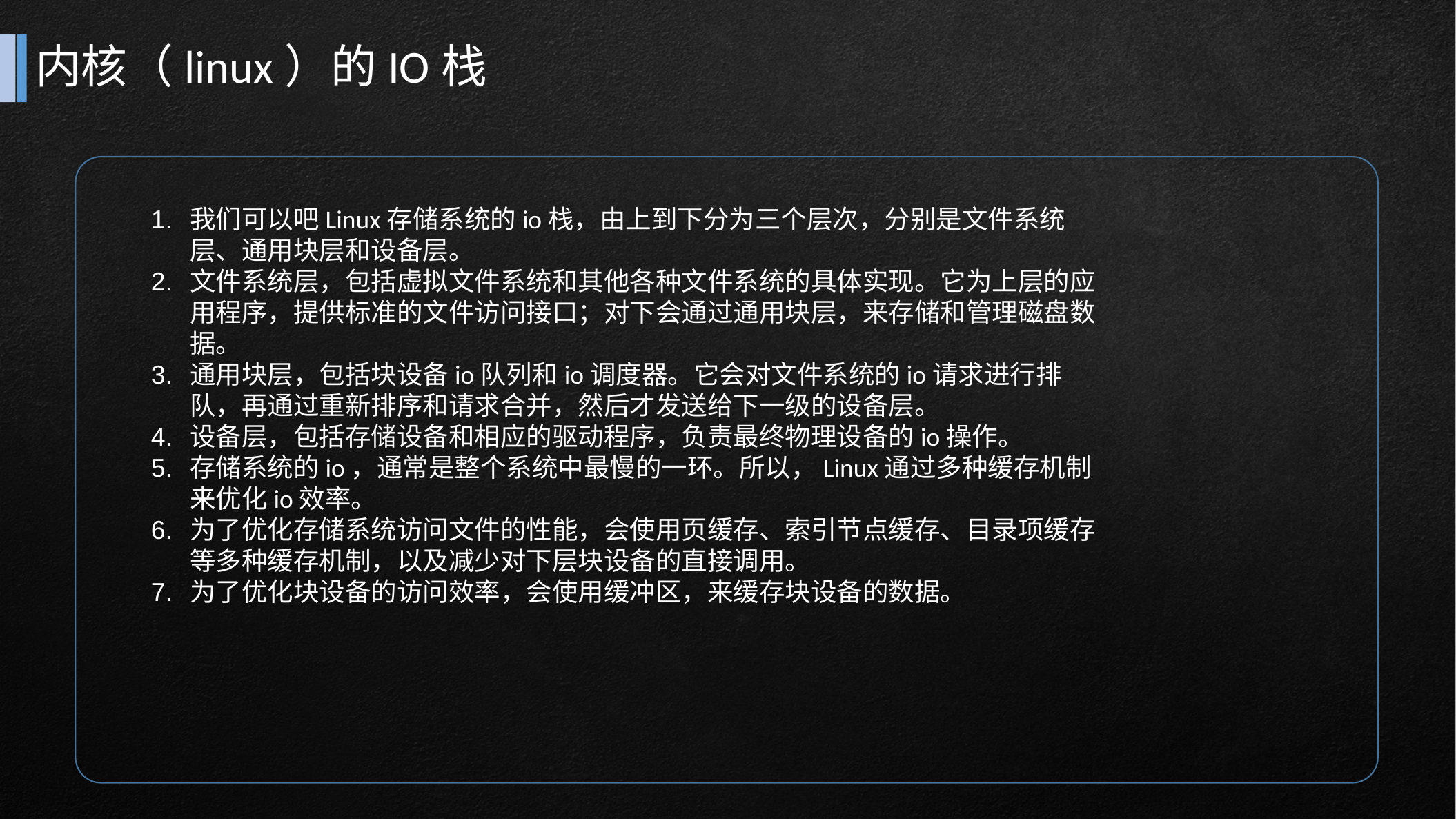

# 内核（linux）的IO栈

我们可以吧Linux存储系统的io栈，由上到下分为三个层次，分别是文件系统层、通用块层和设备层。
文件系统层，包括虚拟文件系统和其他各种文件系统的具体实现。它为上层的应用程序，提供标准的文件访问接口；对下会通过通用块层，来存储和管理磁盘数据。
通用块层，包括块设备io队列和io调度器。它会对文件系统的io请求进行排队，再通过重新排序和请求合并，然后才发送给下一级的设备层。
设备层，包括存储设备和相应的驱动程序，负责最终物理设备的io操作。
存储系统的io，通常是整个系统中最慢的一环。所以，Linux通过多种缓存机制来优化io效率。
为了优化存储系统访问文件的性能，会使用页缓存、索引节点缓存、目录项缓存等多种缓存机制，以及减少对下层块设备的直接调用。
为了优化块设备的访问效率，会使用缓冲区，来缓存块设备的数据。